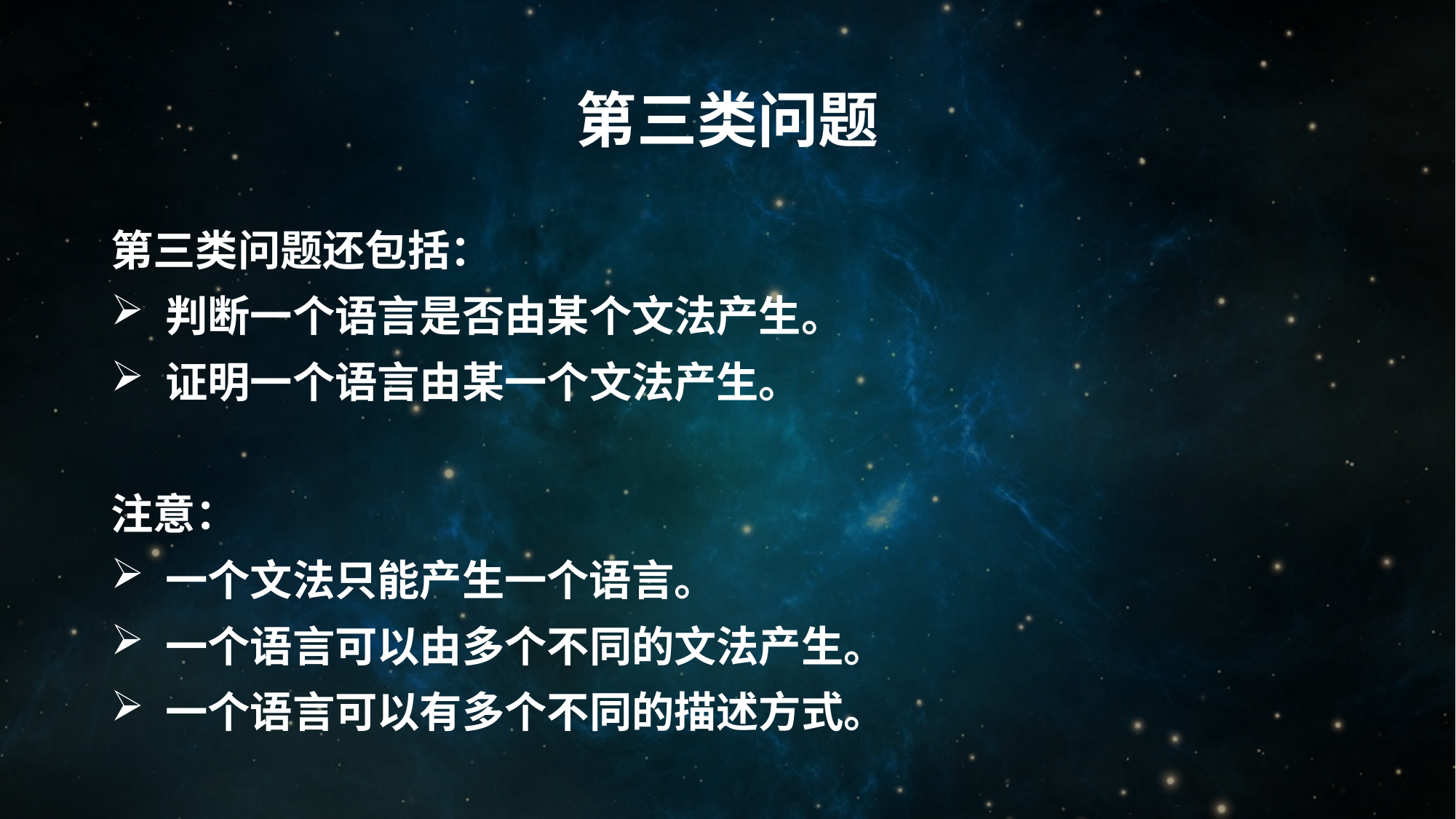

# 第三类问题
第三类问题还包括：
判断一个语言是否由某个文法产生。
证明一个语言由某一个文法产生。

注意：
一个文法只能产生一个语言。
一个语言可以由多个不同的文法产生。
一个语言可以有多个不同的描述方式。